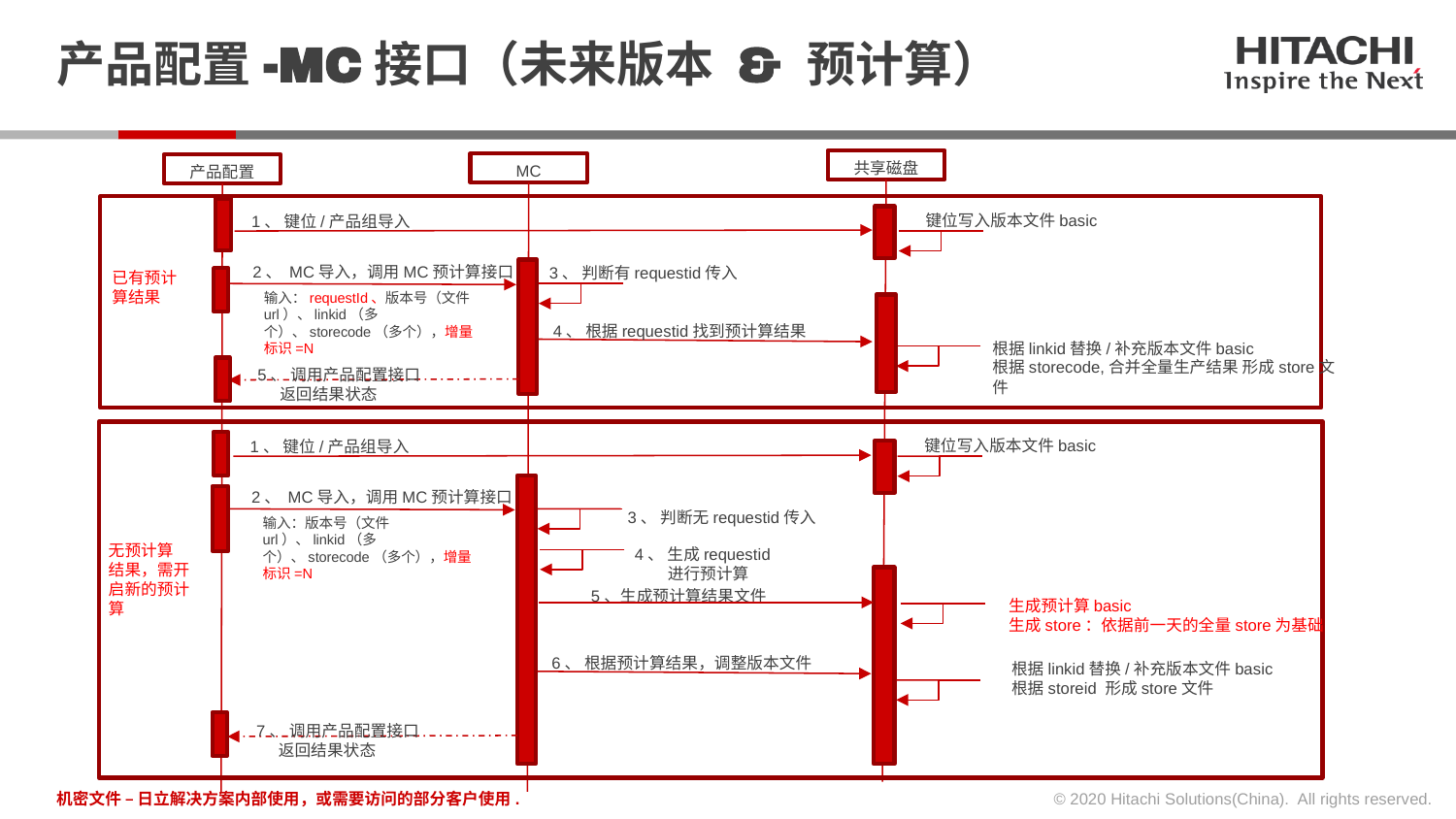

# 产品配置-MC接口（未来版本 & 预计算）
共享磁盘
MC
产品配置

键位写入版本文件basic
1、 键位/产品组导入

2、 MC导入，调用MC预计算接口
3、 判断有requestid传入

已有预计算结果

输入：requestId、版本号（文件url）、linkid（多个）、storecode（多个），增量标识=N

4、 根据requestid找到预计算结果
根据linkid替换/补充版本文件basic
根据storecode,合并全量生产结果 形成store文件
5、 调用产品配置接口
     返回结果状态

键位写入版本文件basic
1、 键位/产品组导入

2、 MC导入，调用MC预计算接口

3、 判断无requestid传入
输入：版本号（文件url）、linkid（多个）、storecode（多个），增量标识=N
无预计算
结果，需开启新的预计算
4、 生成requestid
        进行预计算

5、生成预计算结果文件
生成预计算basic
生成store：依据前一天的全量store为基础
6、 根据预计算结果，调整版本文件
根据linkid替换/补充版本文件basic
根据storeid 形成store文件

7、 调用产品配置接口
     返回结果状态